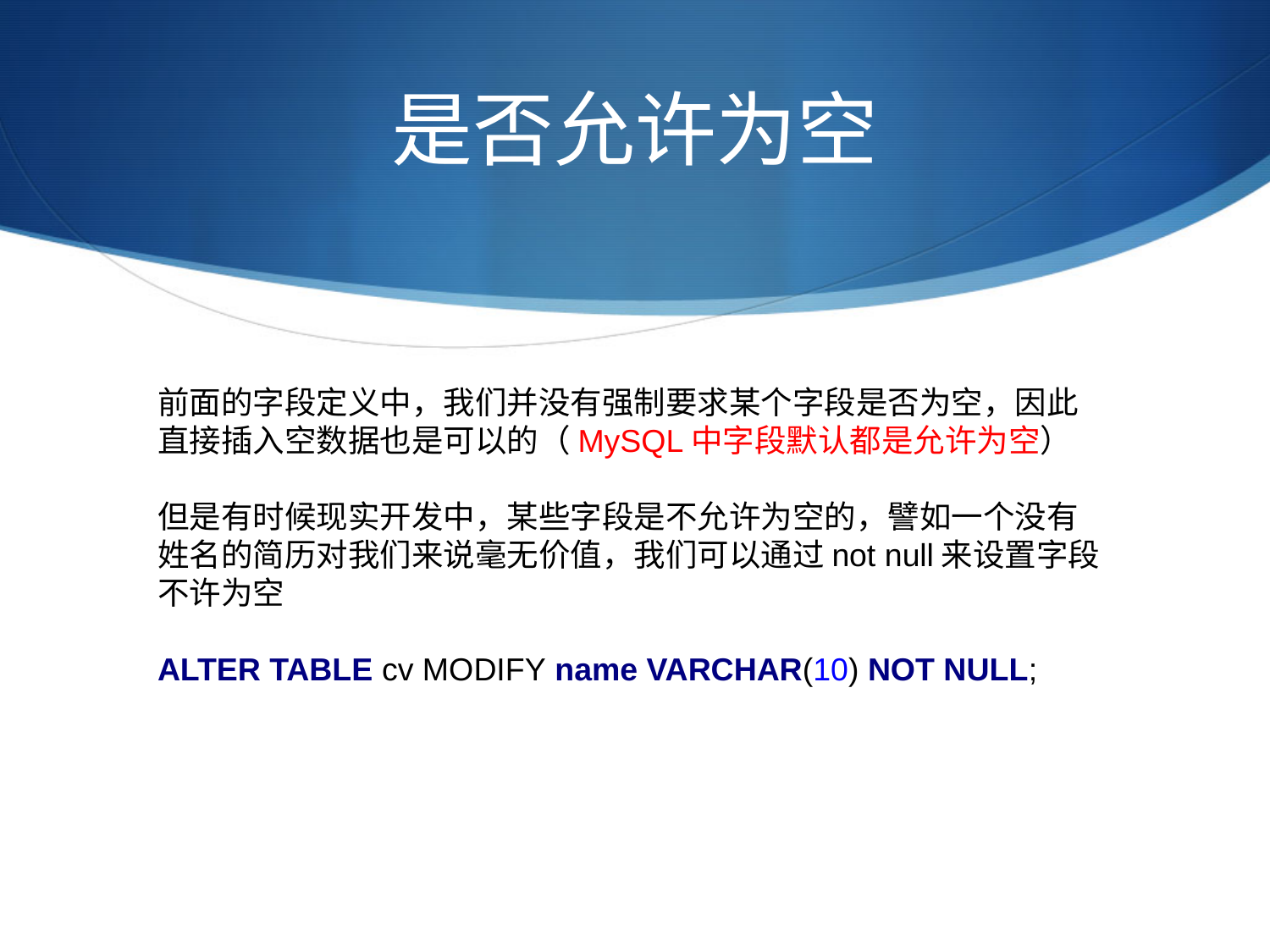

# 是否允许为空
前面的字段定义中，我们并没有强制要求某个字段是否为空，因此直接插入空数据也是可以的（MySQL中字段默认都是允许为空）

但是有时候现实开发中，某些字段是不允许为空的，譬如一个没有姓名的简历对我们来说毫无价值，我们可以通过not null来设置字段不许为空

ALTER TABLE cv MODIFY name VARCHAR(10) NOT NULL;